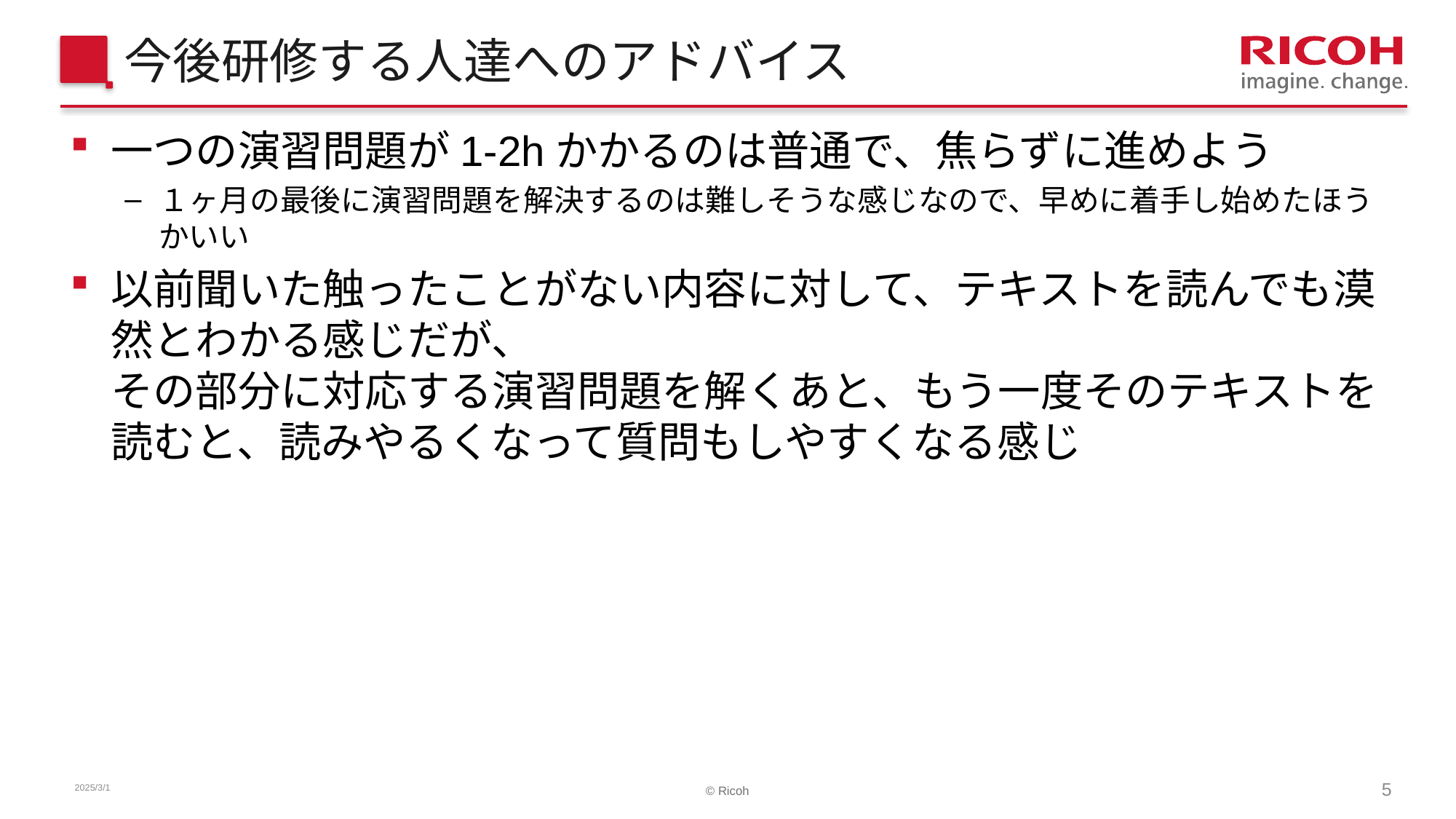

# 今後研修する人達へのアドバイス
一つの演習問題が1-2hかかるのは普通で、焦らずに進めよう
１ヶ月の最後に演習問題を解決するのは難しそうな感じなので、早めに着手し始めたほうかいい
以前聞いた触ったことがない内容に対して、テキストを読んでも漠然とわかる感じだが、
その部分に対応する演習問題を解くあと、もう一度そのテキストを読むと、読みやるくなって質問もしやすくなる感じ
2025/3/1
5